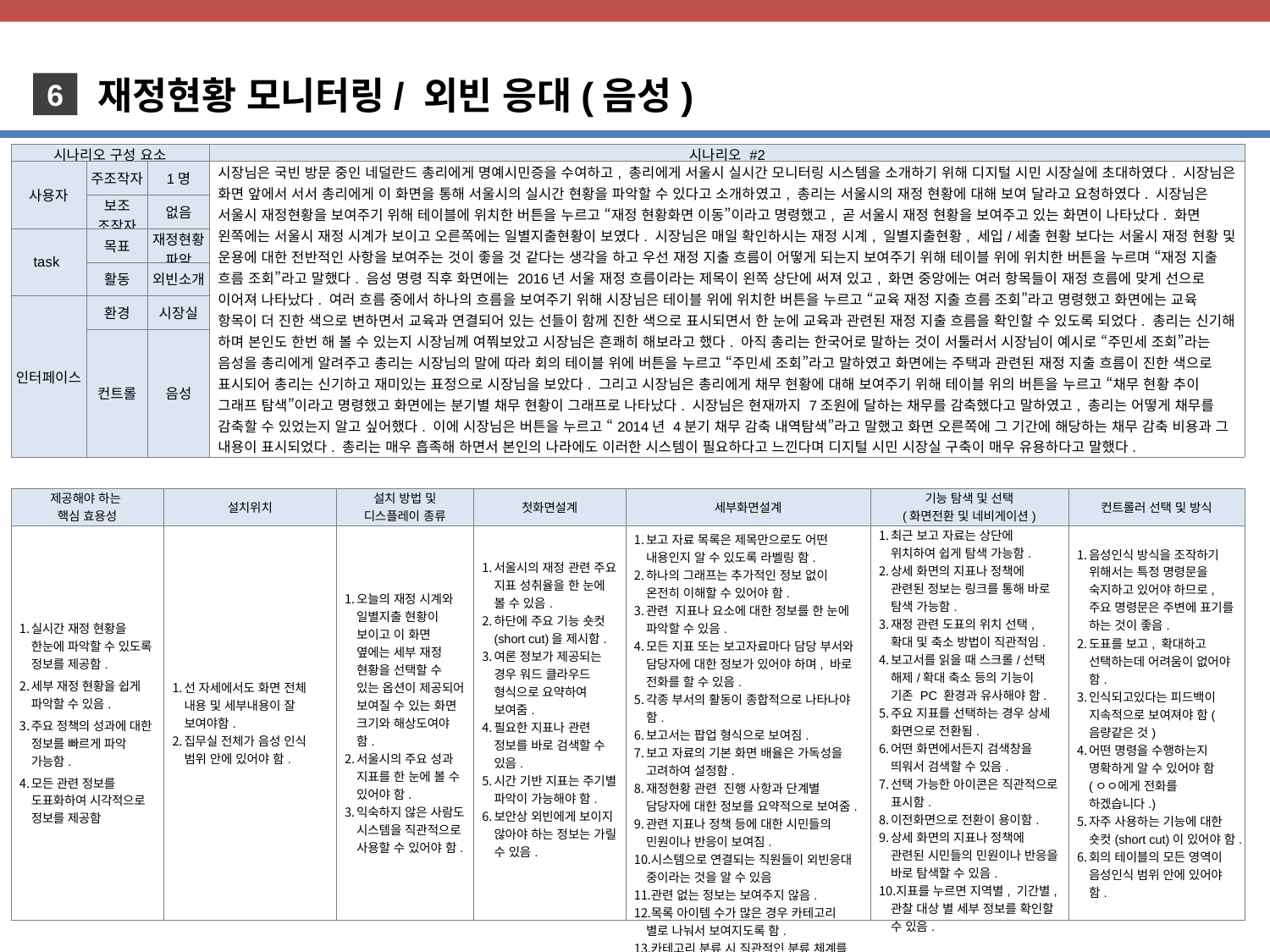

재정현황 모니터링/ 외빈 응대(음성)
6
| 시나리오 구성 요소 |  |  | 시나리오 #2 |
| --- | --- | --- | --- |
| 사용자 | 주조작자 | 1명 | 시장님은 국빈 방문 중인 네덜란드 총리에게 명예시민증을 수여하고, 총리에게 서울시 실시간 모니터링 시스템을 소개하기 위해 디지털 시민 시장실에 초대하였다. 시장님은 화면 앞에서 서서 총리에게 이 화면을 통해 서울시의 실시간 현황을 파악할 수 있다고 소개하였고, 총리는 서울시의 재정 현황에 대해 보여 달라고 요청하였다. 시장님은 서울시 재정현황을 보여주기 위해 테이블에 위치한 버튼을 누르고 “재정 현황화면 이동”이라고 명령했고, 곧 서울시 재정 현황을 보여주고 있는 화면이 나타났다. 화면 왼쪽에는 서울시 재정 시계가 보이고 오른쪽에는 일별지출현황이 보였다. 시장님은 매일 확인하시는 재정 시계, 일별지출현황, 세입/세출 현황 보다는 서울시 재정 현황 및 운용에 대한 전반적인 사항을 보여주는 것이 좋을 것 같다는 생각을 하고 우선 재정 지출 흐름이 어떻게 되는지 보여주기 위해 테이블 위에 위치한 버튼을 누르며 “재정 지출 흐름 조회”라고 말했다. 음성 명령 직후 화면에는 2016년 서울 재정 흐름이라는 제목이 왼쪽 상단에 써져 있고, 화면 중앙에는 여러 항목들이 재정 흐름에 맞게 선으로 이어져 나타났다. 여러 흐름 중에서 하나의 흐름을 보여주기 위해 시장님은 테이블 위에 위치한 버튼을 누르고 “교육 재정 지출 흐름 조회”라고 명령했고 화면에는 교육 항목이 더 진한 색으로 변하면서 교육과 연결되어 있는 선들이 함께 진한 색으로 표시되면서 한 눈에 교육과 관련된 재정 지출 흐름을 확인할 수 있도록 되었다. 총리는 신기해 하며 본인도 한번 해 볼 수 있는지 시장님께 여쭤보았고 시장님은 흔쾌히 해보라고 했다. 아직 총리는 한국어로 말하는 것이 서툴러서 시장님이 예시로 “주민세 조회”라는 음성을 총리에게 알려주고 총리는 시장님의 말에 따라 회의 테이블 위에 버튼을 누르고 “주민세 조회”라고 말하였고 화면에는 주택과 관련된 재정 지출 흐름이 진한 색으로 표시되어 총리는 신기하고 재미있는 표정으로 시장님을 보았다. 그리고 시장님은 총리에게 채무 현황에 대해 보여주기 위해 테이블 위의 버튼을 누르고 “채무 현황 추이 그래프 탐색”이라고 명령했고 화면에는 분기별 채무 현황이 그래프로 나타났다. 시장님은 현재까지 7조원에 달하는 채무를 감축했다고 말하였고, 총리는 어떻게 채무를 감축할 수 있었는지 알고 싶어했다. 이에 시장님은 버튼을 누르고 “2014년 4분기 채무 감축 내역탐색”라고 말했고 화면 오른쪽에 그 기간에 해당하는 채무 감축 비용과 그 내용이 표시되었다. 총리는 매우 흡족해 하면서 본인의 나라에도 이러한 시스템이 필요하다고 느낀다며 디지털 시민 시장실 구축이 매우 유용하다고 말했다. |
|  | 보조 조작자 | 없음 |  |
| task | 목표 | 재정현황 파악 |  |
|  | 활동 | 외빈소개 |  |
| 인터페이스 | 환경 | 시장실 |  |
|  | 컨트롤 | 음성 |  |
| 제공해야 하는 핵심 효용성 | 설치위치 | 설치 방법 및 디스플레이 종류 | 첫화면설계 | 세부화면설계 | 기능 탐색 및 선택 (화면전환 및 네비게이션) | 컨트롤러 선택 및 방식 |
| --- | --- | --- | --- | --- | --- | --- |
| 실시간 재정 현황을 한눈에 파악할 수 있도록 정보를 제공함. 세부 재정 현황을 쉽게 파악할 수 있음. 주요 정책의 성과에 대한 정보를 빠르게 파악 가능함. 모든 관련 정보를 도표화하여 시각적으로 정보를 제공함 | 선 자세에서도 화면 전체 내용 및 세부내용이 잘 보여야함. 집무실 전체가 음성 인식 범위 안에 있어야 함. | 오늘의 재정 시계와 일별지출 현황이 보이고 이 화면 옆에는 세부 재정 현황을 선택할 수 있는 옵션이 제공되어 보여질 수 있는 화면 크기와 해상도여야 함. 서울시의 주요 성과 지표를 한 눈에 볼 수 있어야 함. 익숙하지 않은 사람도 시스템을 직관적으로 사용할 수 있어야 함. | 서울시의 재정 관련 주요 지표 성취율을 한 눈에 볼 수 있음. 하단에 주요 기능 숏컷(short cut)을 제시함. 여론 정보가 제공되는 경우 워드 클라우드 형식으로 요약하여 보여줌. 필요한 지표나 관련 정보를 바로 검색할 수 있음. 시간 기반 지표는 주기별 파악이 가능해야 함. 보안상 외빈에게 보이지 않아야 하는 정보는 가릴 수 있음. | 보고 자료 목록은 제목만으로도 어떤 내용인지 알 수 있도록 라벨링 함. 하나의 그래프는 추가적인 정보 없이 온전히 이해할 수 있어야 함. 관련 지표나 요소에 대한 정보를 한 눈에 파악할 수 있음. 모든 지표 또는 보고자료마다 담당 부서와 담당자에 대한 정보가 있어야 하며, 바로 전화를 할 수 있음. 각종 부서의 활동이 종합적으로 나타나야 함. 보고서는 팝업 형식으로 보여짐. 보고 자료의 기본 화면 배율은 가독성을 고려하여 설정함. 재정현황 관련 진행 사항과 단계별 담당자에 대한 정보를 요약적으로 보여줌. 관련 지표나 정책 등에 대한 시민들의 민원이나 반응이 보여짐. 시스템으로 연결되는 직원들이 외빈응대 중이라는 것을 알 수 있음 관련 없는 정보는 보여주지 않음. 목록 아이템 수가 많은 경우 카테고리 별로 나눠서 보여지도록 함. 카테고리 분류 시 직관적인 분류 체계를 사용함. | 최근 보고 자료는 상단에 위치하여 쉽게 탐색 가능함. 상세 화면의 지표나 정책에 관련된 정보는 링크를 통해 바로 탐색 가능함. 재정 관련 도표의 위치 선택, 확대 및 축소 방법이 직관적임. 보고서를 읽을 때 스크롤/선택 해제/확대 축소 등의 기능이 기존 PC 환경과 유사해야 함. 주요 지표를 선택하는 경우 상세 화면으로 전환됨. 어떤 화면에서든지 검색창을 띄워서 검색할 수 있음. 선택 가능한 아이콘은 직관적으로 표시함. 이전화면으로 전환이 용이함. 상세 화면의 지표나 정책에 관련된 시민들의 민원이나 반응을 바로 탐색할 수 있음. 지표를 누르면 지역별, 기간별, 관찰 대상 별 세부 정보를 확인할 수 있음. | 음성인식 방식을 조작하기 위해서는 특정 명령문을 숙지하고 있어야 하므로, 주요 명령문은 주변에 표기를 하는 것이 좋음. 도표를 보고, 확대하고 선택하는데 어려움이 없어야 함. 인식되고있다는 피드백이 지속적으로 보여져야 함(음량같은 것) 어떤 명령을 수행하는지 명확하게 알 수 있어야 함 (ㅇㅇ에게 전화를 하겠습니다.) 자주 사용하는 기능에 대한 숏컷(short cut)이 있어야 함. 회의 테이블의 모든 영역이 음성인식 범위 안에 있어야 함. |